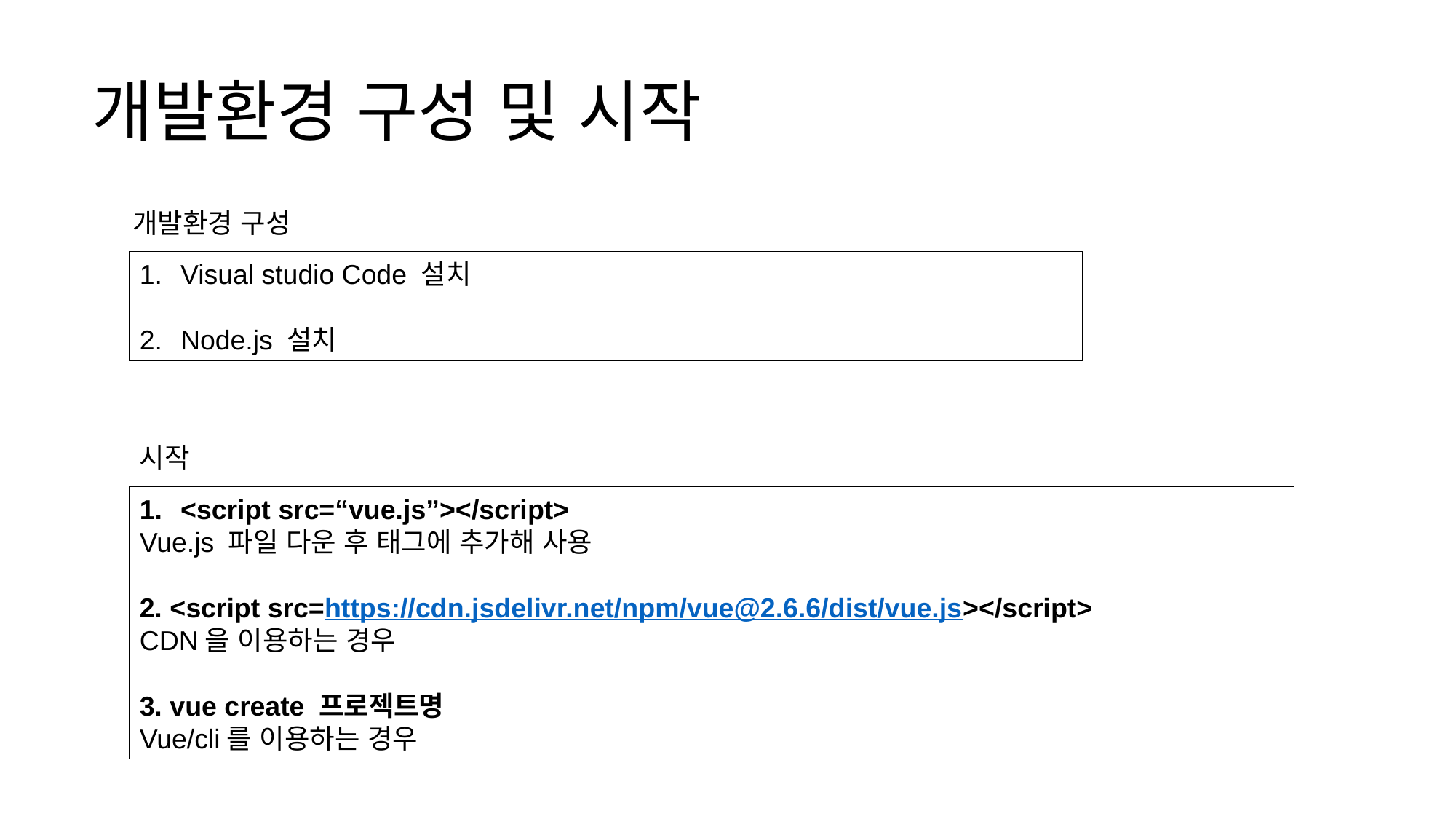

# 개발환경 구성 및 시작
개발환경 구성
Visual studio Code 설치

Node.js 설치
시작
<script src=“vue.js”></script>
Vue.js 파일 다운 후 태그에 추가해 사용

2. <script src=https://cdn.jsdelivr.net/npm/vue@2.6.6/dist/vue.js></script>
CDN을 이용하는 경우

3. vue create 프로젝트명
Vue/cli를 이용하는 경우